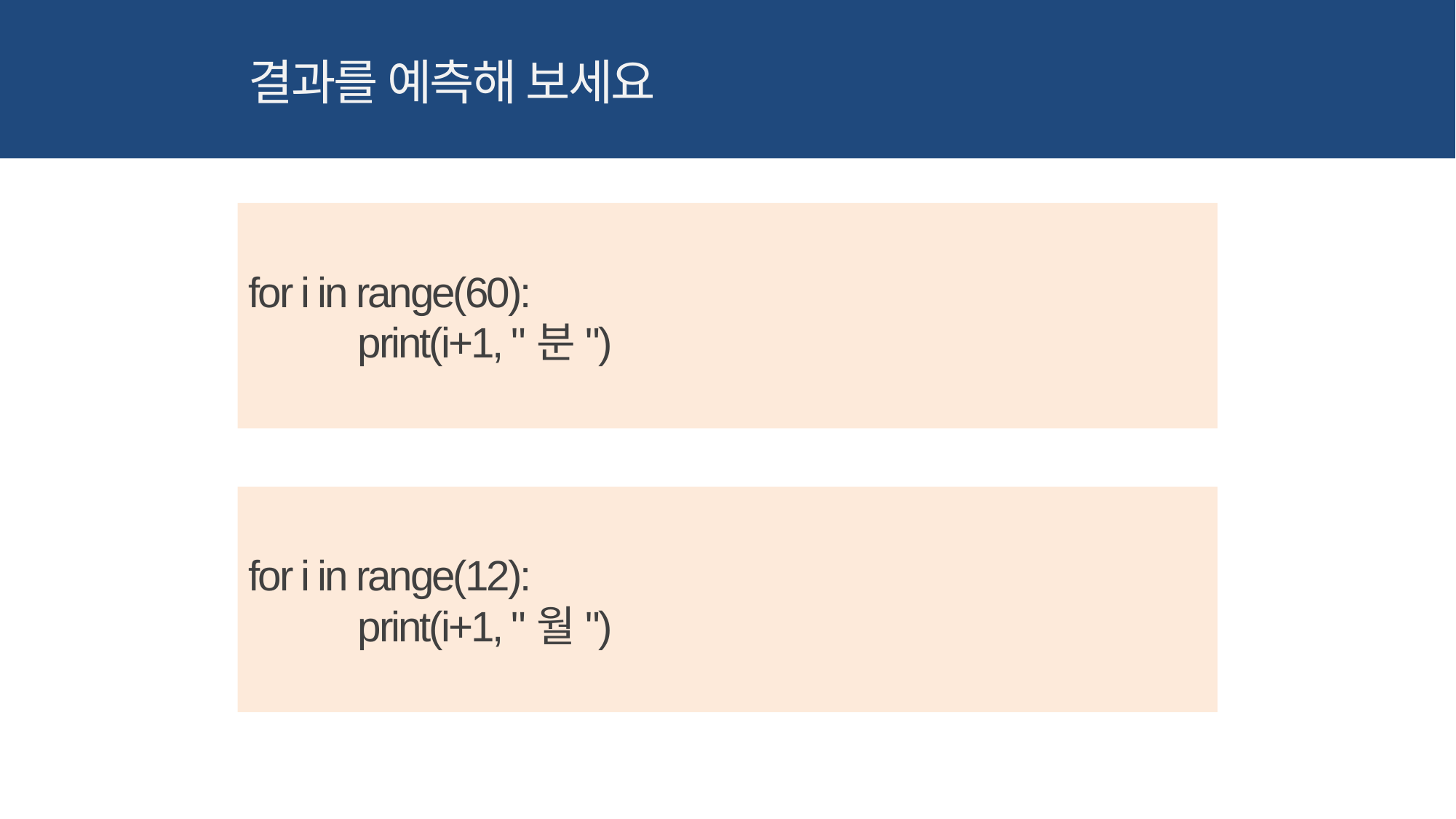

결과를 예측해 보세요
for i in range(60):
	print(i+1, "분")

for i in range(12):
	print(i+1, "월")